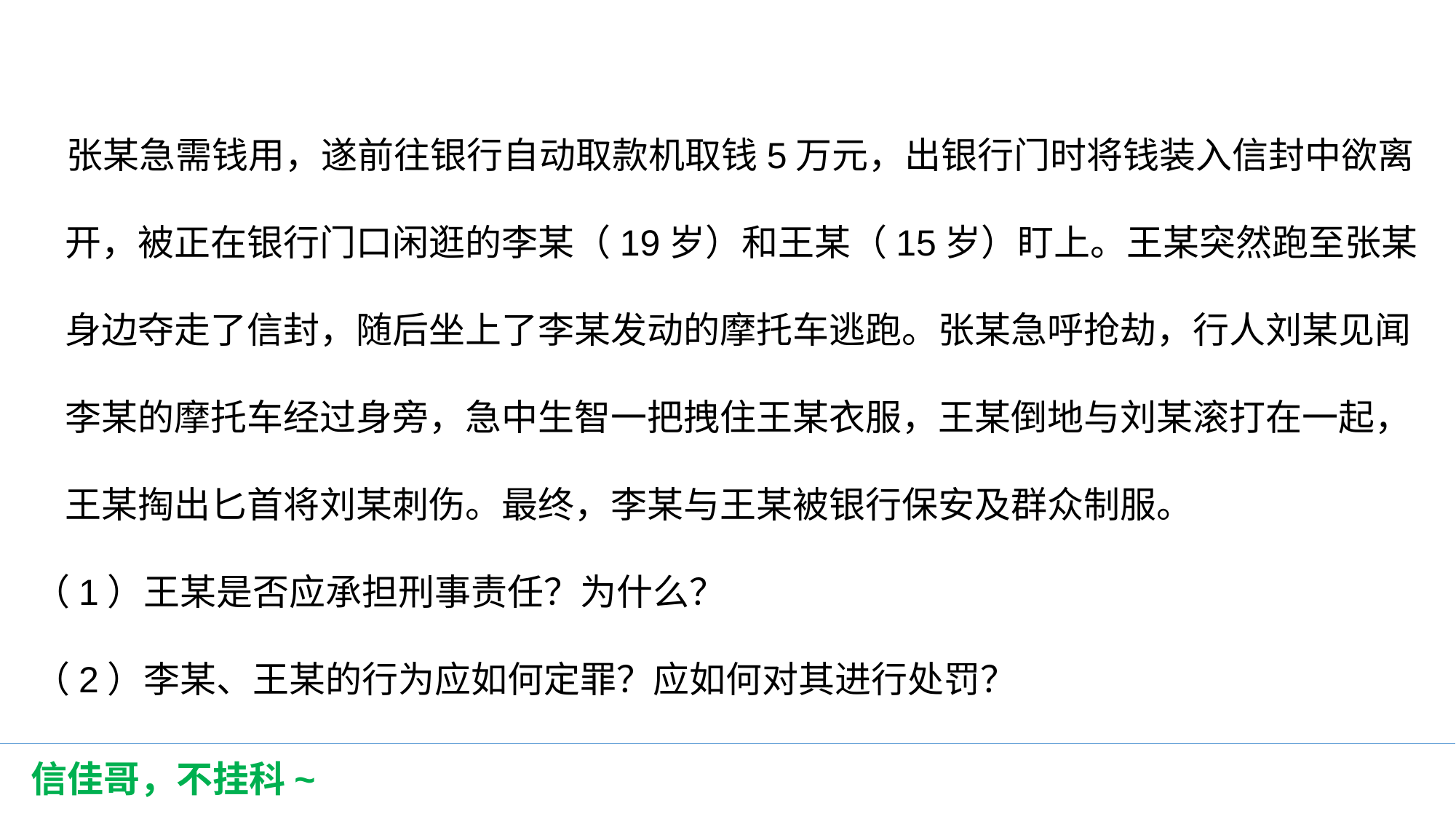

张某急需钱用，遂前往银行自动取款机取钱5万元，出银行门时将钱装入信封中欲离开，被正在银行门口闲逛的李某（19岁）和王某（15岁）盯上。王某突然跑至张某身边夺走了信封，随后坐上了李某发动的摩托车逃跑。张某急呼抢劫，行人刘某见闻李某的摩托车经过身旁，急中生智一把拽住王某衣服，王某倒地与刘某滚打在一起，王某掏出匕首将刘某刺伤。最终，李某与王某被银行保安及群众制服。
（1）王某是否应承担刑事责任？为什么？
（2）李某、王某的行为应如何定罪？应如何对其进行处罚？